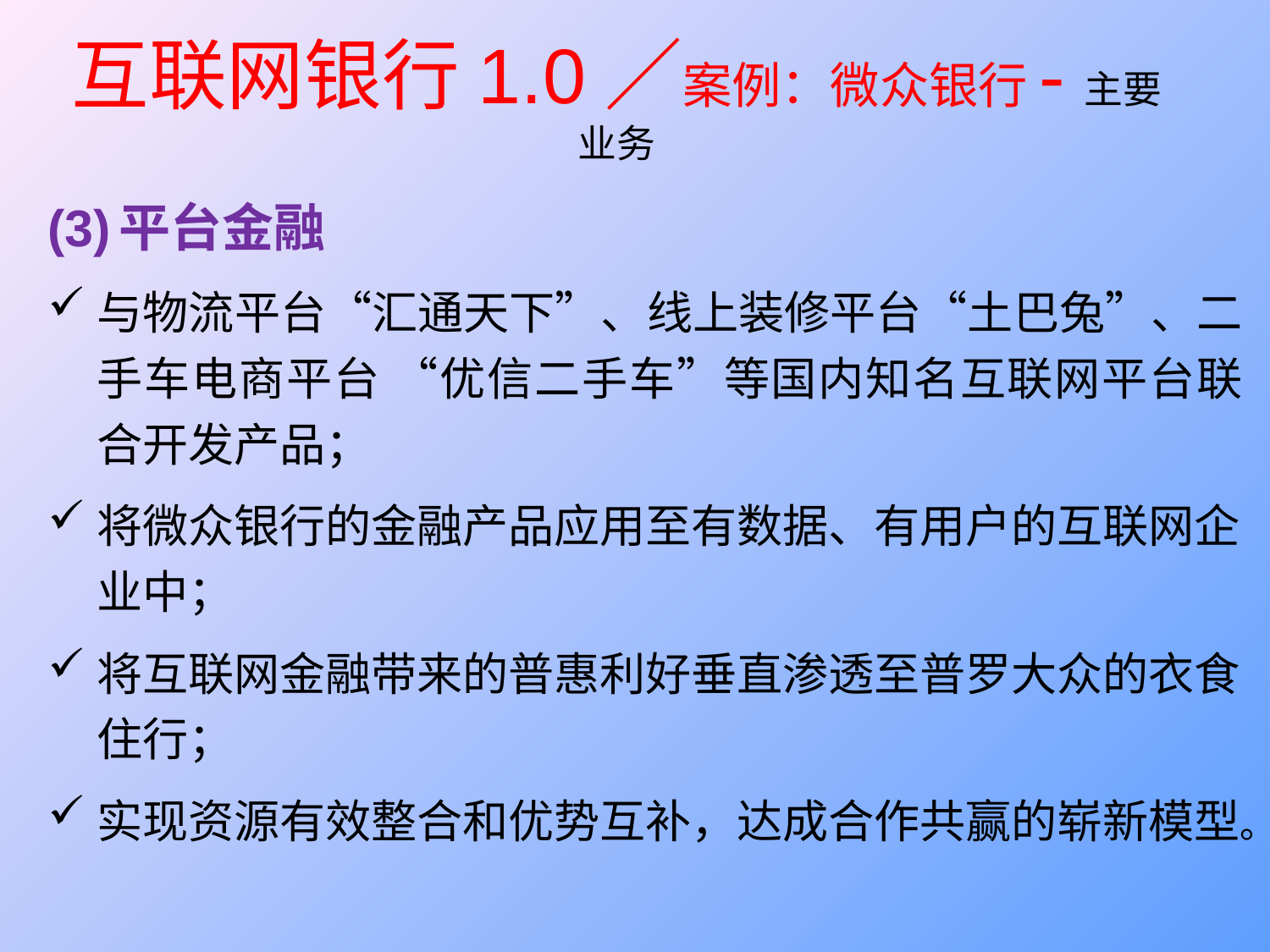

# 互联网银行1.0／案例：微众银行-主要业务
(3)平台金融
与物流平台“汇通天下”、线上装修平台“土巴兔”、二手车电商平台 “优信二手车”等国内知名互联网平台联合开发产品；
将微众银行的金融产品应用至有数据、有用户的互联网企业中；
将互联网金融带来的普惠利好垂直渗透至普罗大众的衣食住行；
实现资源有效整合和优势互补，达成合作共赢的崭新模型。